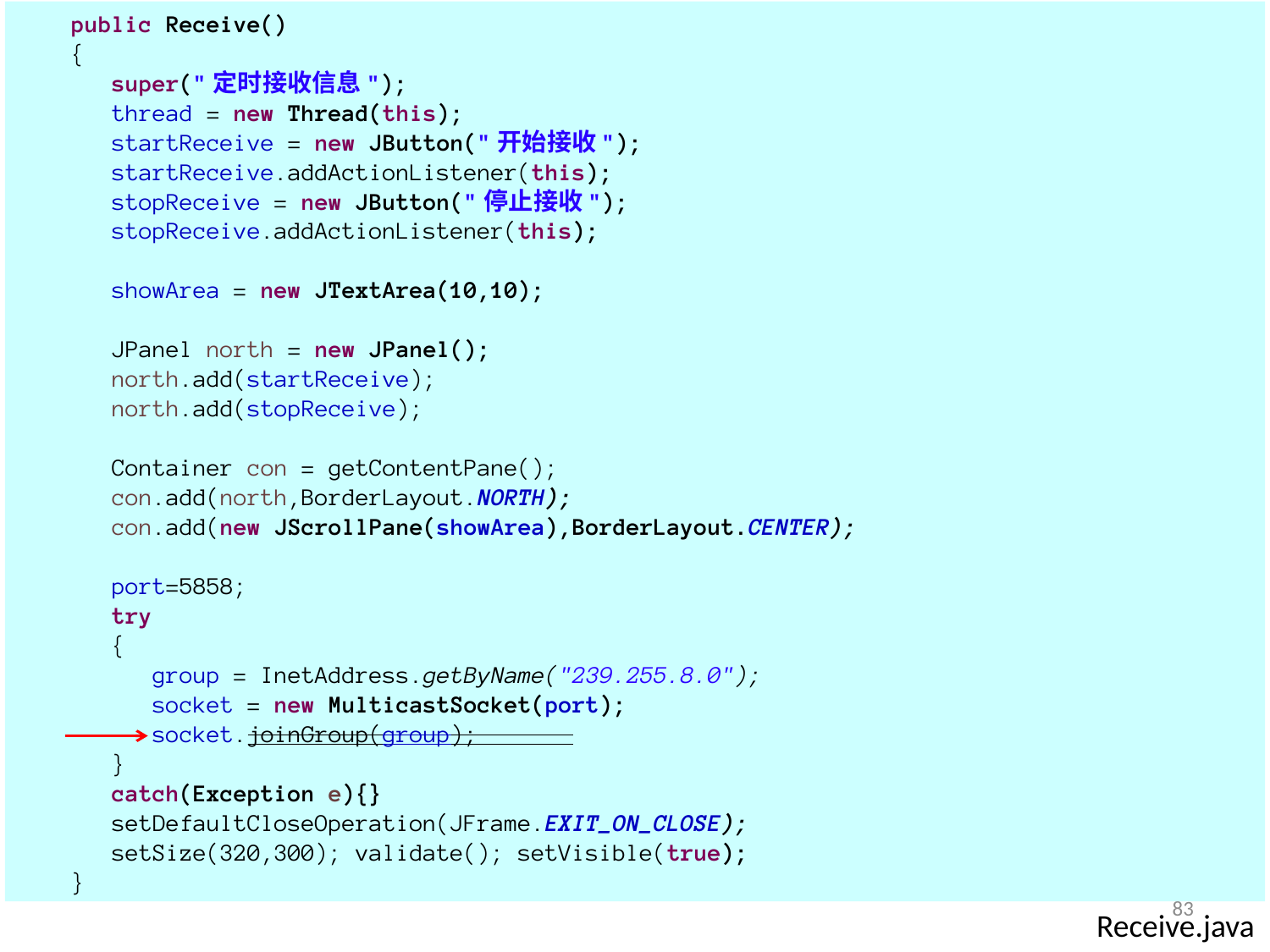

public Receive()
    {
       super("定时接收信息");
       thread = new Thread(this);
       startReceive = new JButton("开始接收");
       startReceive.addActionListener(this);
       stopReceive = new JButton("停止接收");
       stopReceive.addActionListener(this);

       showArea = new JTextArea(10,10);

       JPanel north = new JPanel();
       north.add(startReceive);
       north.add(stopReceive);

       Container con = getContentPane();
       con.add(north,BorderLayout.NORTH);
       con.add(new JScrollPane(showArea),BorderLayout.CENTER);

       port=5858;
       try
       {
          group = InetAddress.getByName("239.255.8.0");
          socket = new MulticastSocket(port);
          socket.joinGroup(group);
       }
       catch(Exception e){}
       setDefaultCloseOperation(JFrame.EXIT_ON_CLOSE);
       setSize(320,300); validate(); setVisible(true);
    }
83
Receive.java